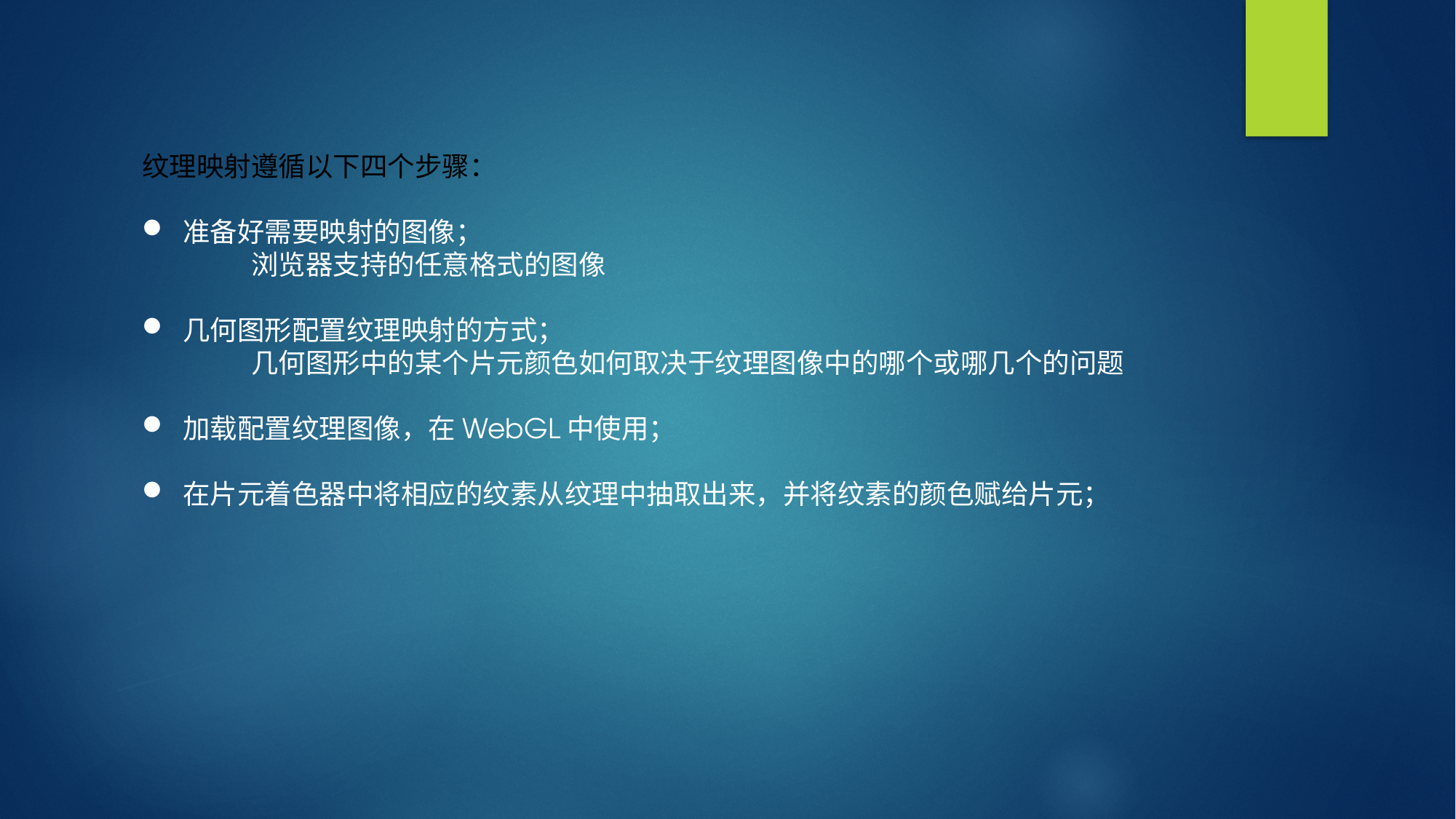

纹理映射遵循以下四个步骤：

准备好需要映射的图像；
	浏览器支持的任意格式的图像

几何图形配置纹理映射的方式；
	几何图形中的某个片元颜色如何取决于纹理图像中的哪个或哪几个的问题

加载配置纹理图像，在WebGL中使用；

在片元着色器中将相应的纹素从纹理中抽取出来，并将纹素的颜色赋给片元；